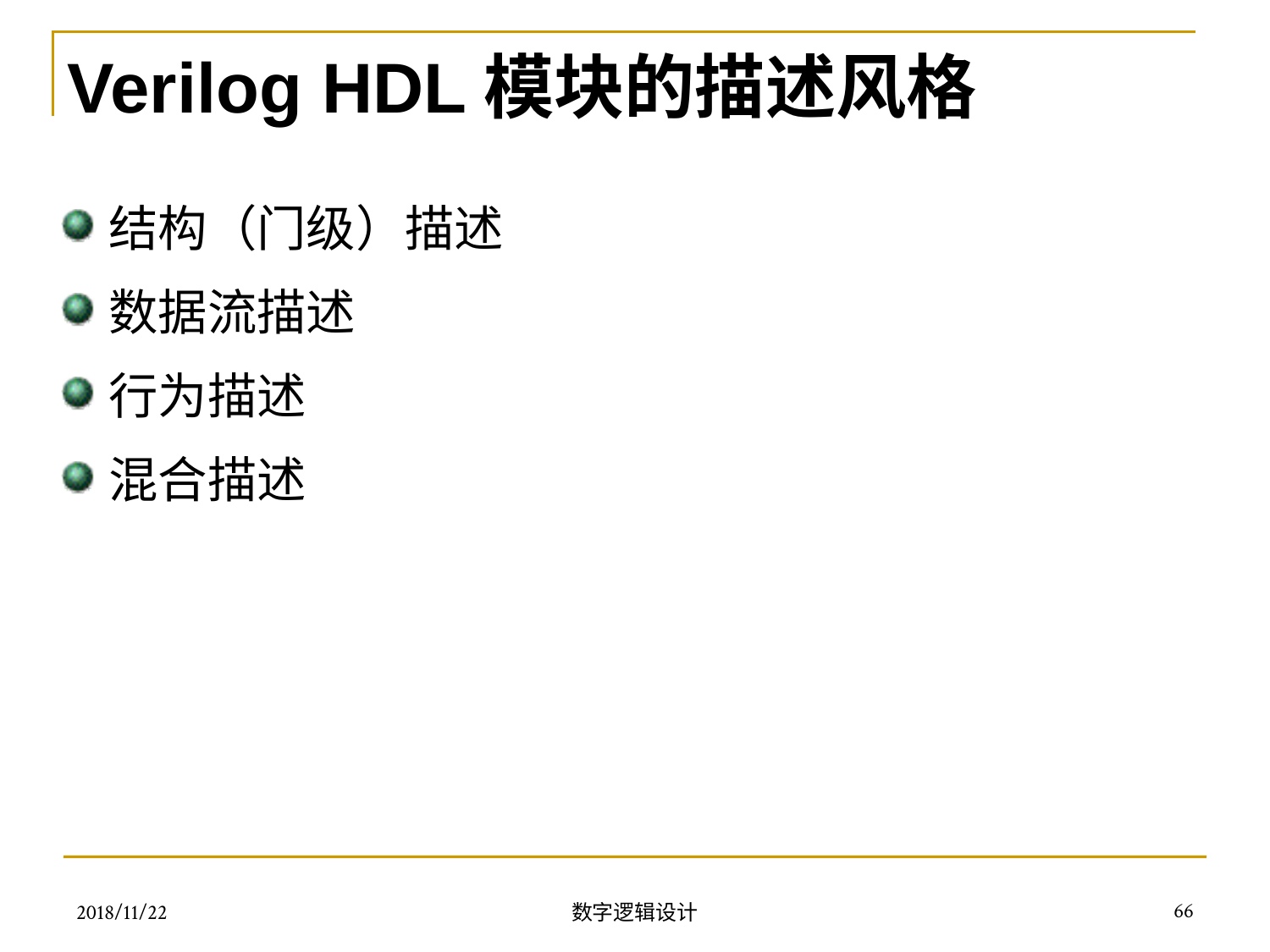

Verilog HDL模块的描述风格
结构（门级）描述
数据流描述
行为描述
混合描述
2018/11/22
66
数字逻辑设计